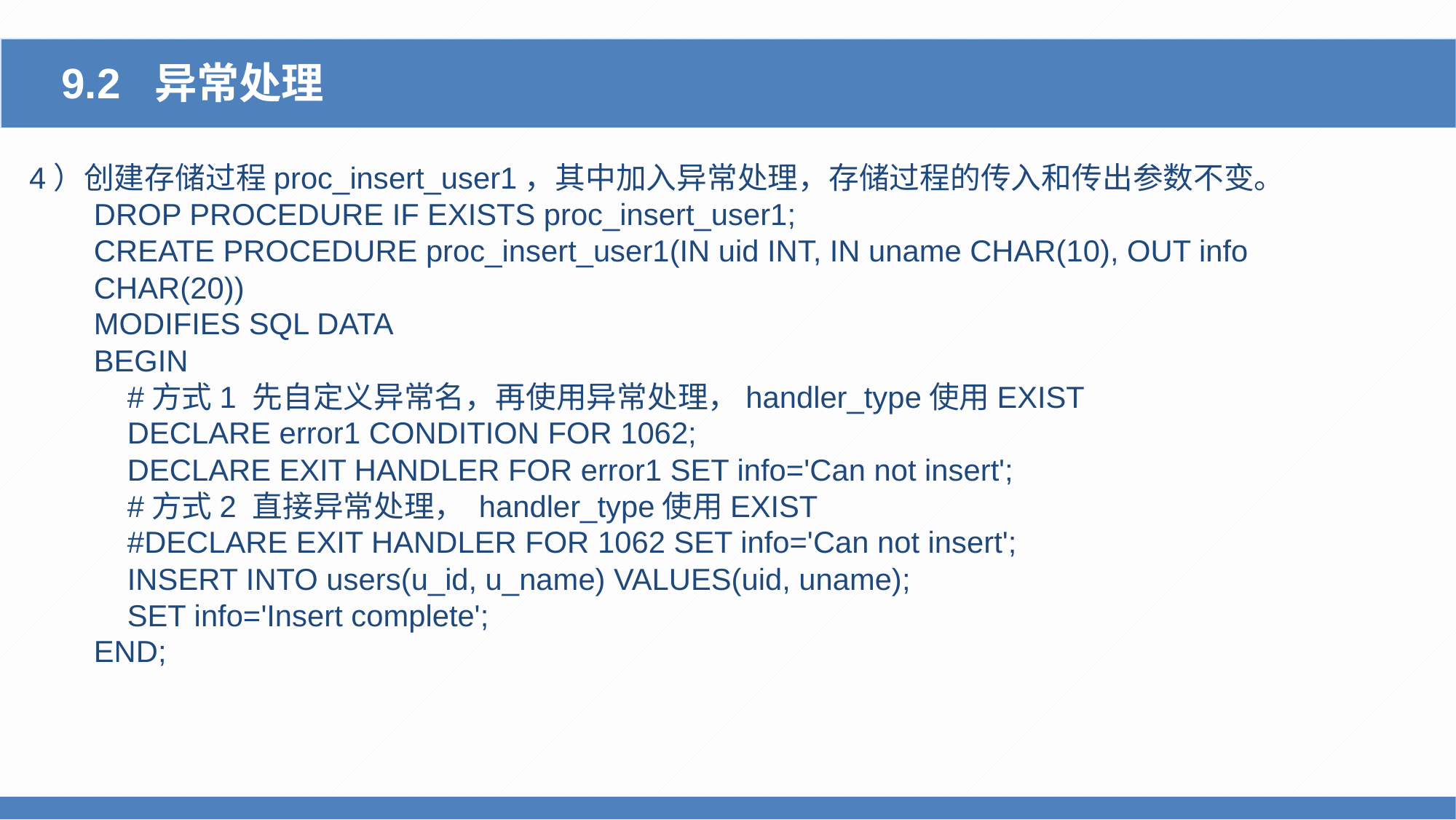

9.2  异常处理
4）创建存储过程proc_insert_user1，其中加入异常处理，存储过程的传入和传出参数不变。
DROP PROCEDURE IF EXISTS proc_insert_user1;
CREATE PROCEDURE proc_insert_user1(IN uid INT, IN uname CHAR(10), OUT info CHAR(20))
MODIFIES SQL DATA
BEGIN
    #方式1 先自定义异常名，再使用异常处理，handler_type使用EXIST
    DECLARE error1 CONDITION FOR 1062;
    DECLARE EXIT HANDLER FOR error1 SET info='Can not insert';
    #方式2 直接异常处理， handler_type使用EXIST
    #DECLARE EXIT HANDLER FOR 1062 SET info='Can not insert';
    INSERT INTO users(u_id, u_name) VALUES(uid, uname);
    SET info='Insert complete';
END;